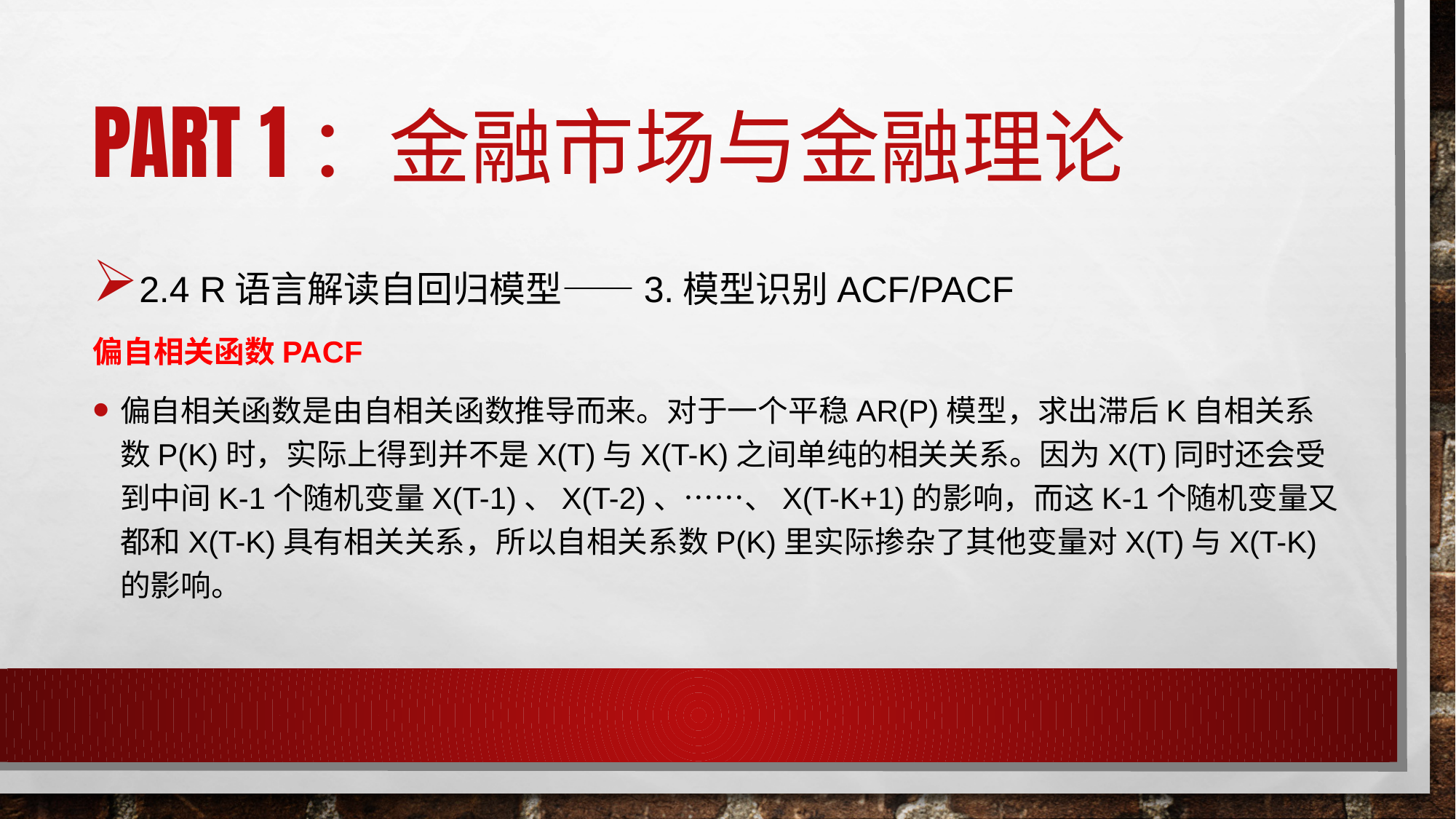

# Part 1：金融市场与金融理论
2.4 R语言解读自回归模型——3.模型识别acf/pacf
偏自相关函数Pacf
偏自相关函数是由自相关函数推导而来。对于⼀个平稳AR(P)模型，求出滞后K自相关系数p(k)时，实际上得到并不是x(t)与x(t-k)之间单纯的相关关系。因为x(t)同时还会受到中间k-1个随机变量x(t-1)、x(t-2)、……、x(t-k+1)的影响，而这k-1个随机变量又都和x(t-k)具有相关关系，所以自相关系数p(k)里实际掺杂了其他变量对x(t)与x(t-k)的影响。